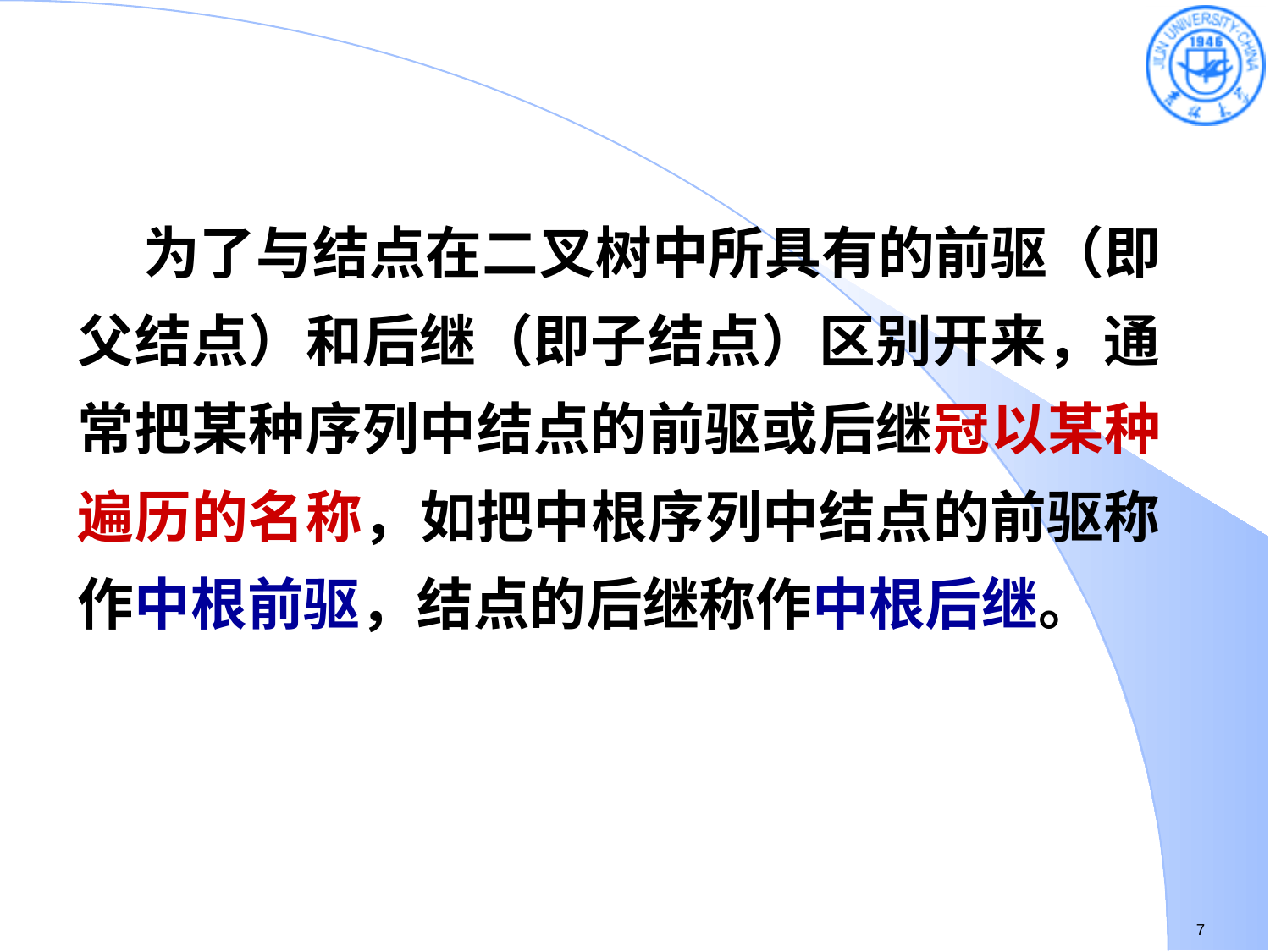

为了与结点在二叉树中所具有的前驱（即父结点）和后继（即子结点）区别开来，通常把某种序列中结点的前驱或后继冠以某种遍历的名称，如把中根序列中结点的前驱称作中根前驱，结点的后继称作中根后继。